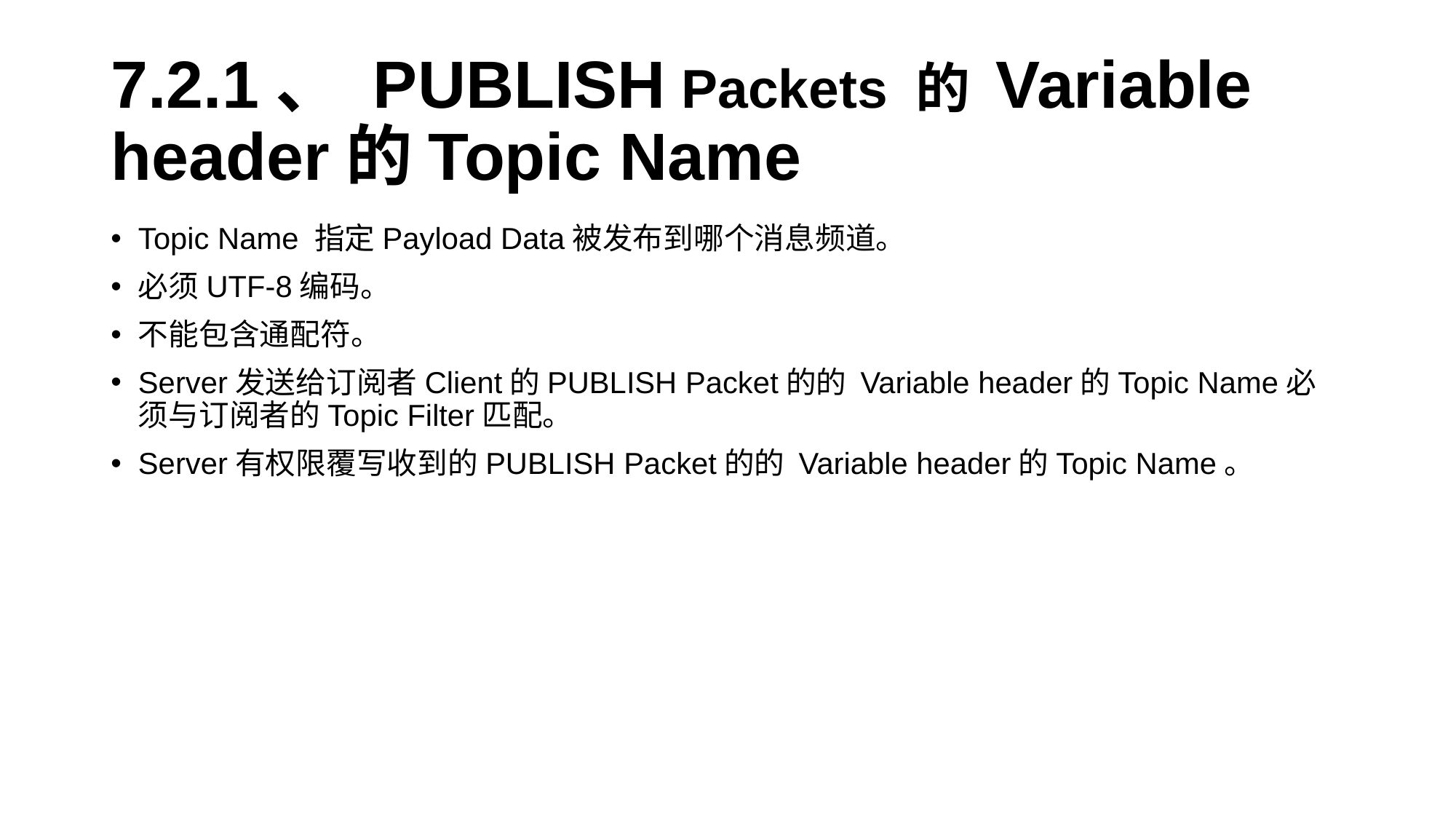

# 7.2.1、 PUBLISH Packets 的 Variable header的Topic Name
Topic Name 指定Payload Data被发布到哪个消息频道。
必须UTF-8编码。
不能包含通配符。
Server发送给订阅者Client的PUBLISH Packet的的 Variable header的Topic Name必须与订阅者的Topic Filter匹配。
Server有权限覆写收到的PUBLISH Packet的的 Variable header的Topic Name。